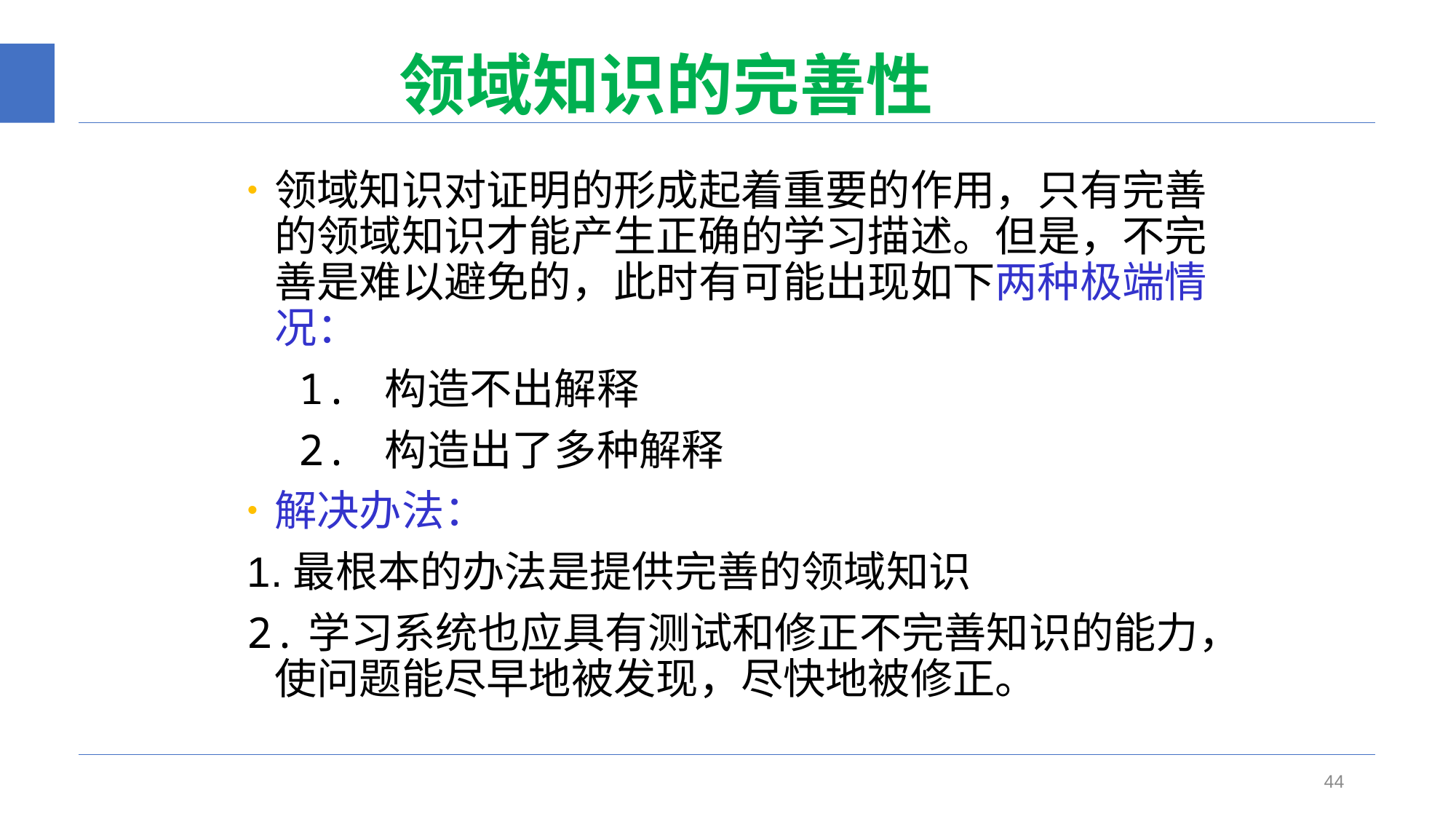

# 领域知识的完善性
领域知识对证明的形成起着重要的作用，只有完善的领域知识才能产生正确的学习描述。但是，不完善是难以避免的，此时有可能出现如下两种极端情况：
  1. 构造不出解释
  2. 构造出了多种解释
解决办法：
1.最根本的办法是提供完善的领域知识
2.学习系统也应具有测试和修正不完善知识的能力，使问题能尽早地被发现，尽快地被修正。
44